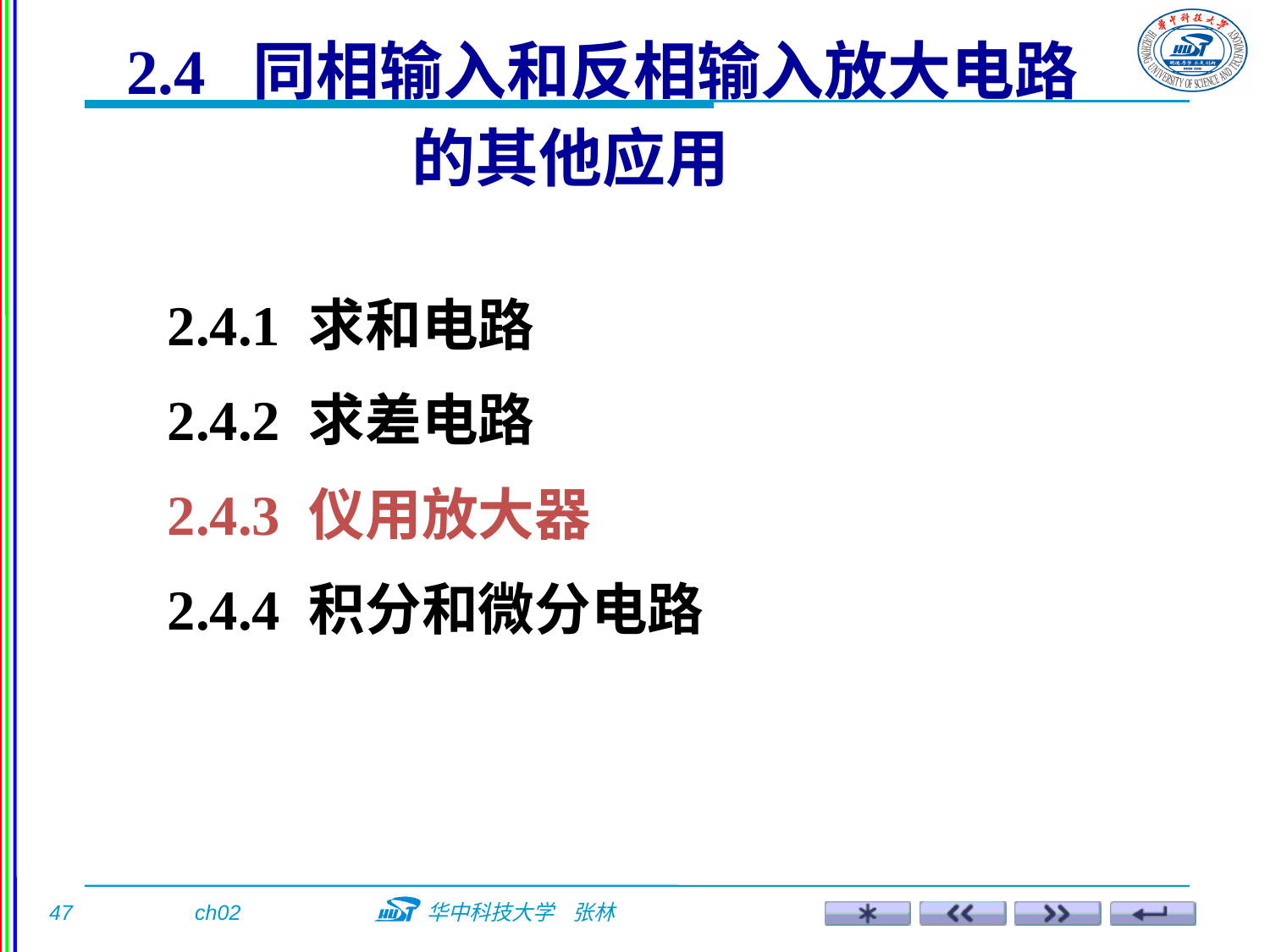

2.4  同相输入和反相输入放大电路
的其他应用
2.4.1 求和电路
2.4.2 求差电路
2.4.3 仪用放大器
2.4.4 积分和微分电路